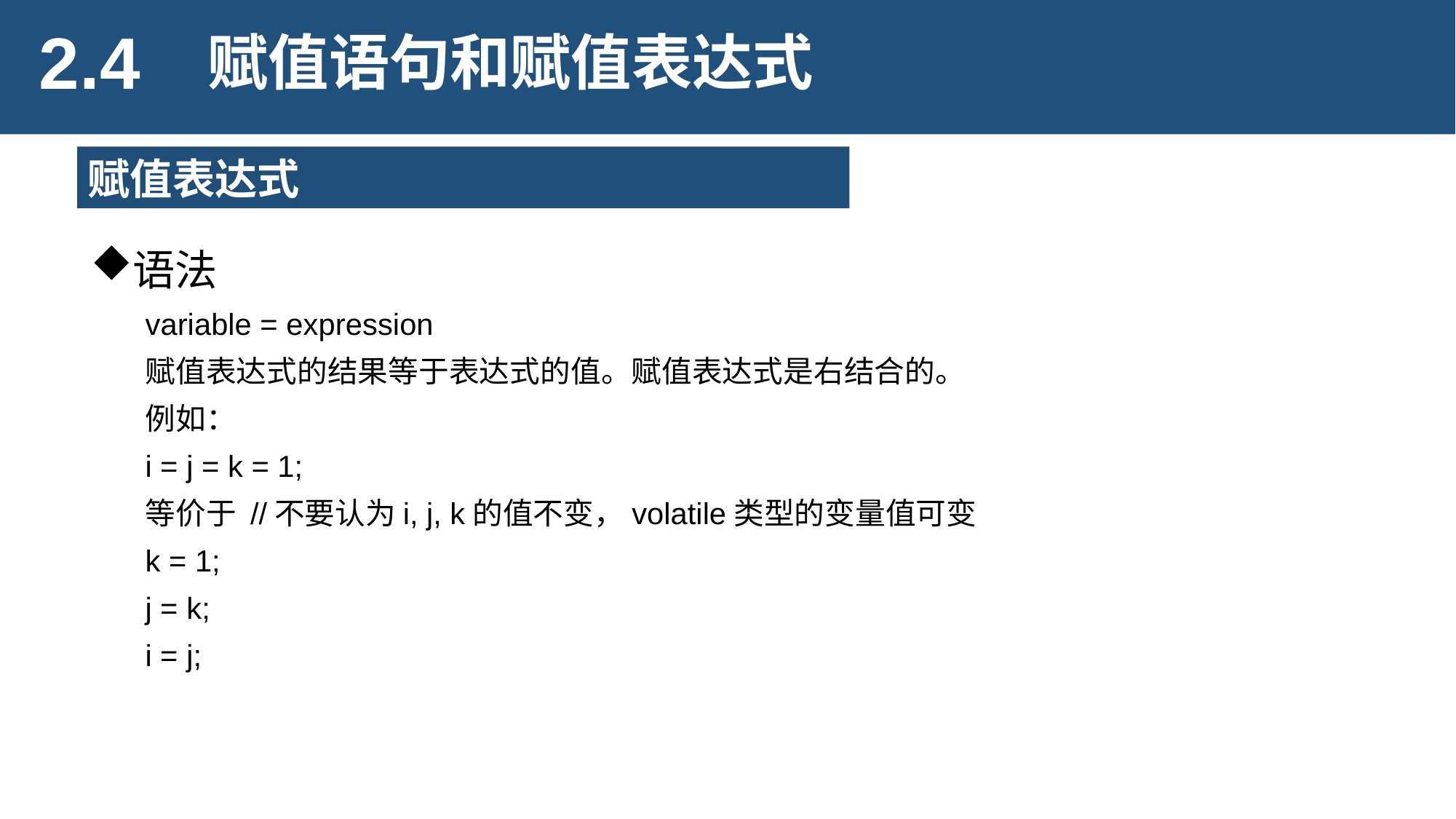

2.4
赋值语句和赋值表达式
赋值表达式
语法
variable = expression
赋值表达式的结果等于表达式的值。赋值表达式是右结合的。
例如：
i = j = k = 1;
等价于 //不要认为i, j, k的值不变，volatile类型的变量值可变
k = 1;
j = k;
i = j;